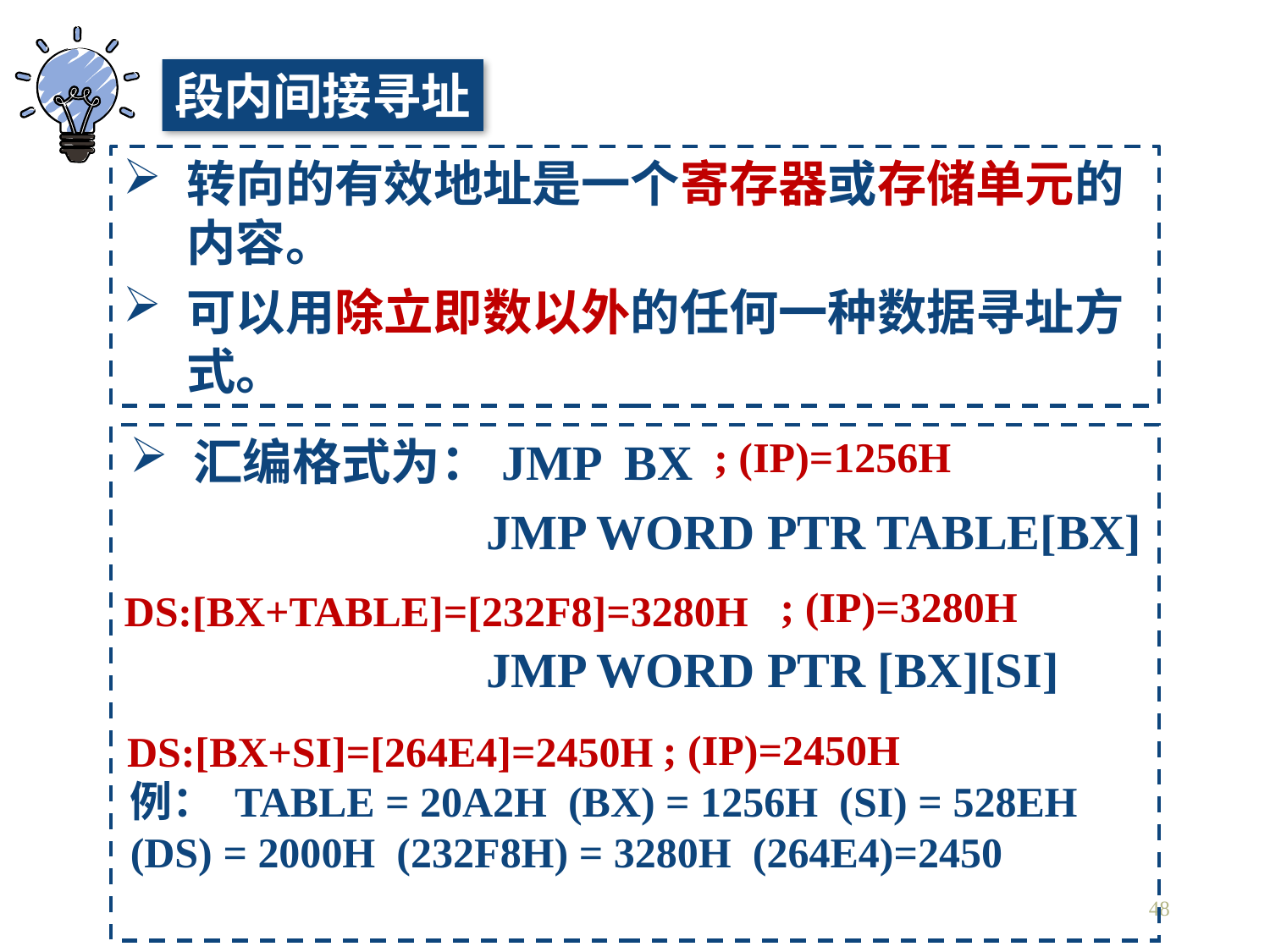

段内间接寻址
转向的有效地址是一个寄存器或存储单元的内容。
可以用除立即数以外的任何一种数据寻址方式。
汇编格式为：JMP  BX
                             JMP WORD PTR TABLE[BX]

                             JMP WORD PTR [BX][SI]

例： TABLE = 20A2H  (BX) = 1256H  (SI) = 528EH  (DS) = 2000H  (232F8H) = 3280H  (264E4)=2450

; (IP)=1256H
DS:[BX+TABLE]=[232F8]=3280H
; (IP)=3280H
DS:[BX+SI]=[264E4]=2450H
; (IP)=2450H
48